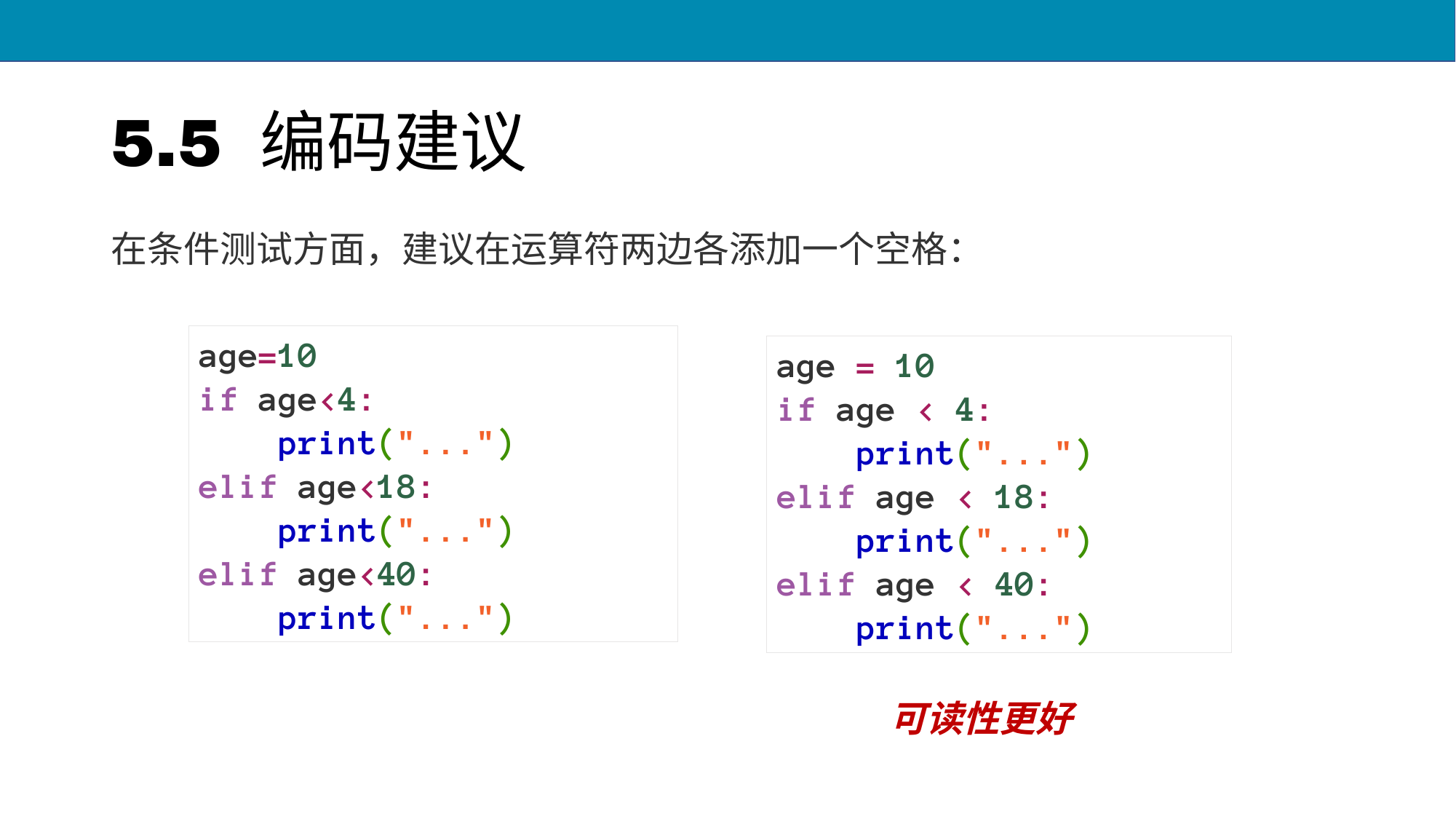

# 5.5 编码建议
在条件测试方面，建议在运算符两边各添加一个空格：
age=10
if age<4:
    print("...")
elif age<18:
    print("...")
elif age<40:
    print("...")
age = 10
if age < 4:
    print("...")
elif age < 18:
    print("...")
elif age < 40:
    print("...")
可读性更好